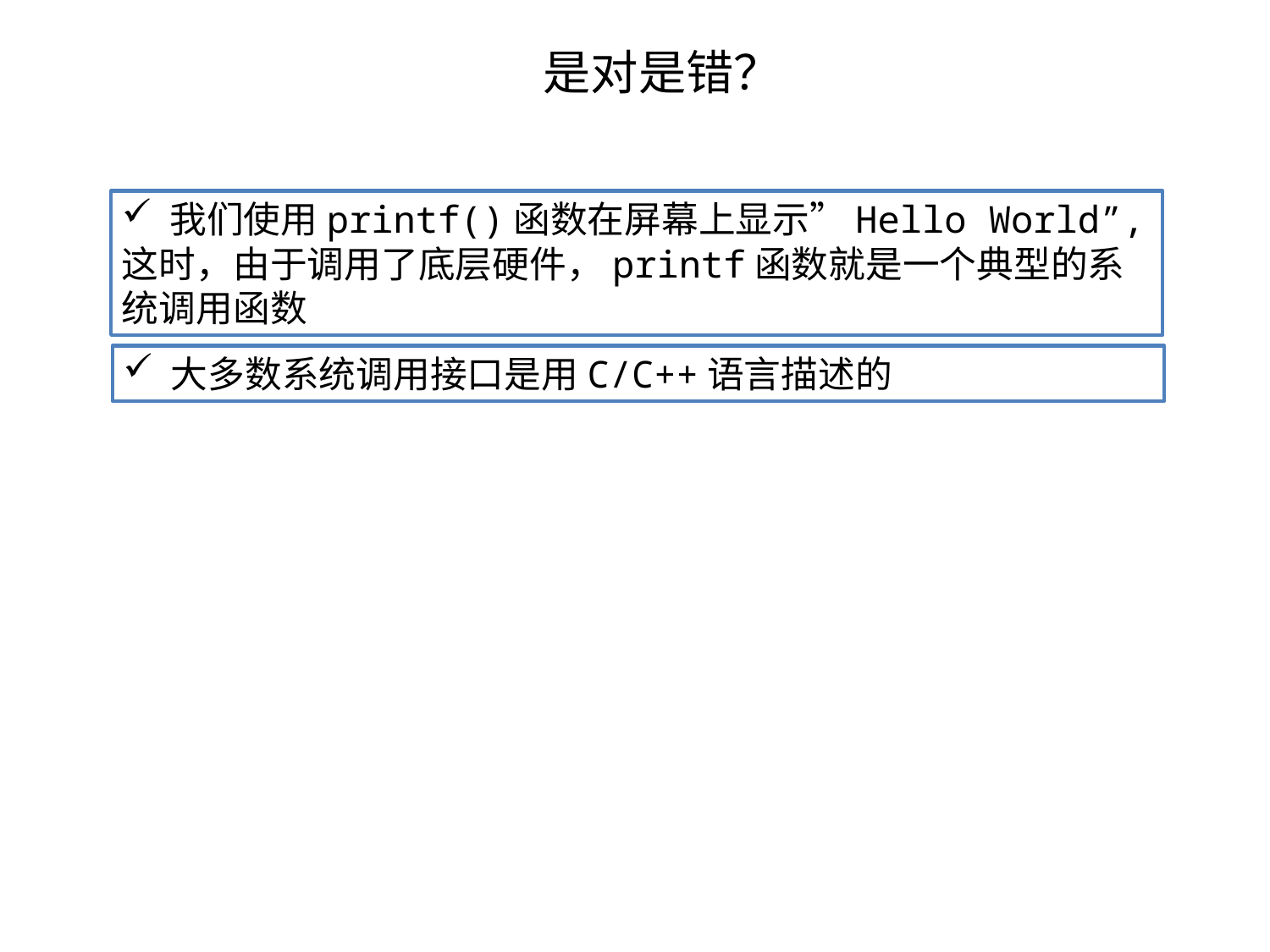

是对是错？
 我们使用printf()函数在屏幕上显示”Hello World”,这时，由于调用了底层硬件，printf函数就是一个典型的系统调用函数
 大多数系统调用接口是用C/C++语言描述的